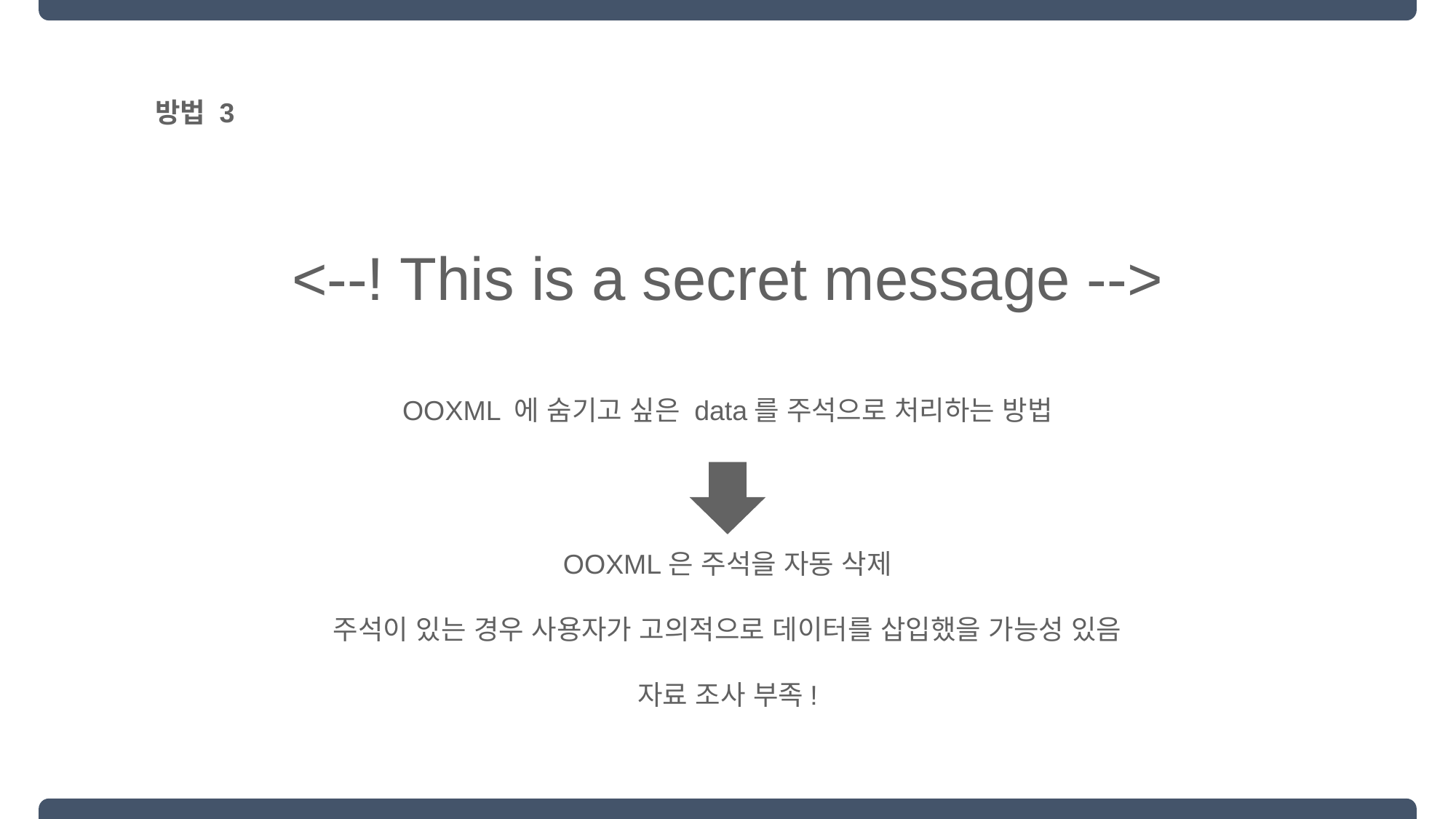

방법 3
<--! This is a secret message -->
OOXML 에 숨기고 싶은 data를 주석으로 처리하는 방법

OOXML은 주석을 자동 삭제

주석이 있는 경우 사용자가 고의적으로 데이터를 삽입했을 가능성 있음

자료 조사 부족!